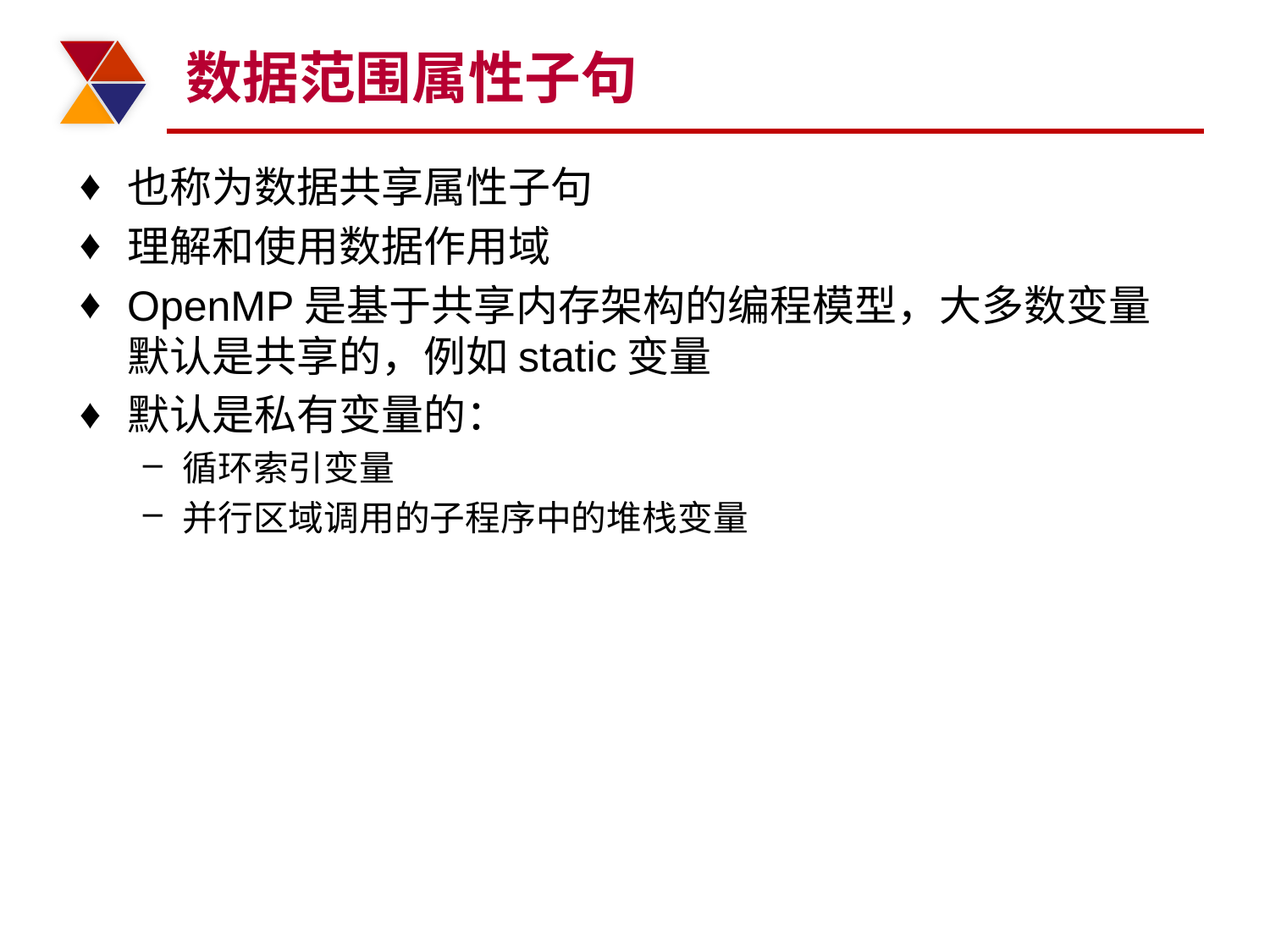

# 数据范围属性子句
也称为数据共享属性子句
理解和使用数据作用域
OpenMP是基于共享内存架构的编程模型，大多数变量默认是共享的，例如static变量
默认是私有变量的：
循环索引变量
并行区域调用的子程序中的堆栈变量